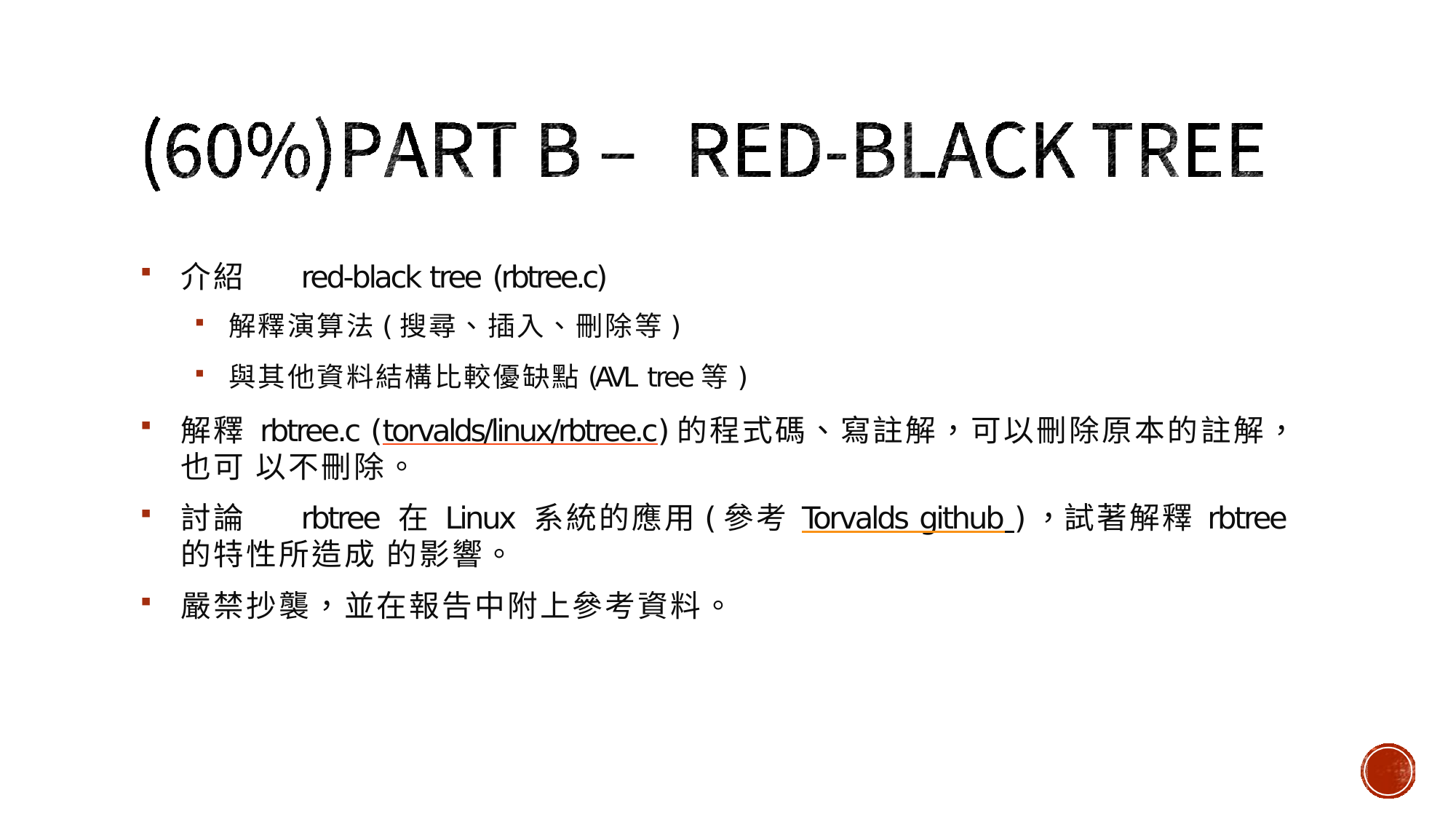

介紹	red-black tree (rbtree.c)
解釋演算法(搜尋、插入、刪除等)
與其他資料結構比較優缺點(AVL tree等)
解釋rbtree.c (torvalds/linux/rbtree.c)的程式碼、寫註解，可以刪除原本的註解，也可 以不刪除。
討論	rbtree 在 Linux 系統的應用(參考Torvalds github )，試著解釋rbtree 的特性所造成 的影響。
嚴禁抄襲，並在報告中附上參考資料。